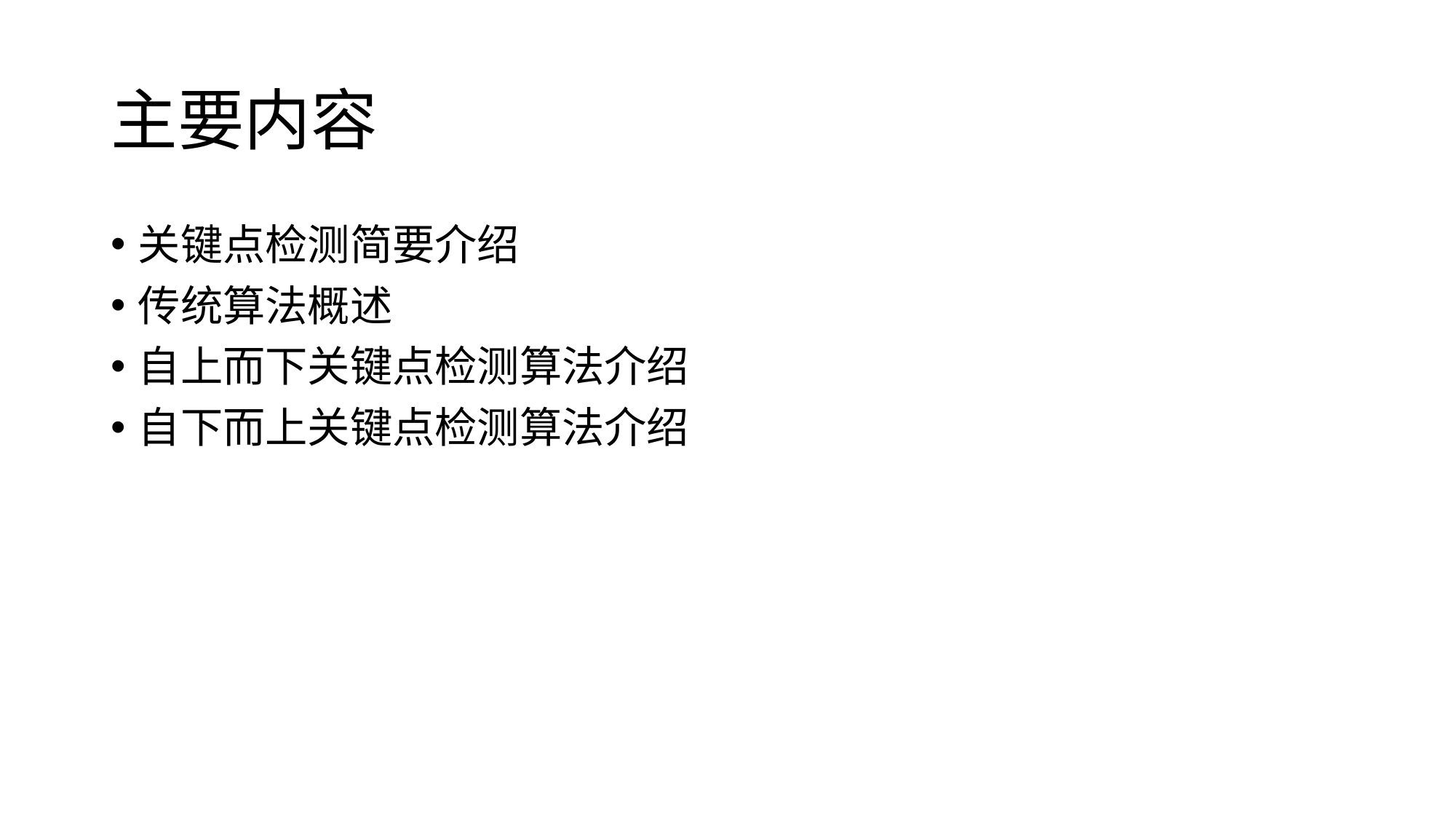

# 主要内容
关键点检测简要介绍
传统算法概述
自上而下关键点检测算法介绍
自下而上关键点检测算法介绍